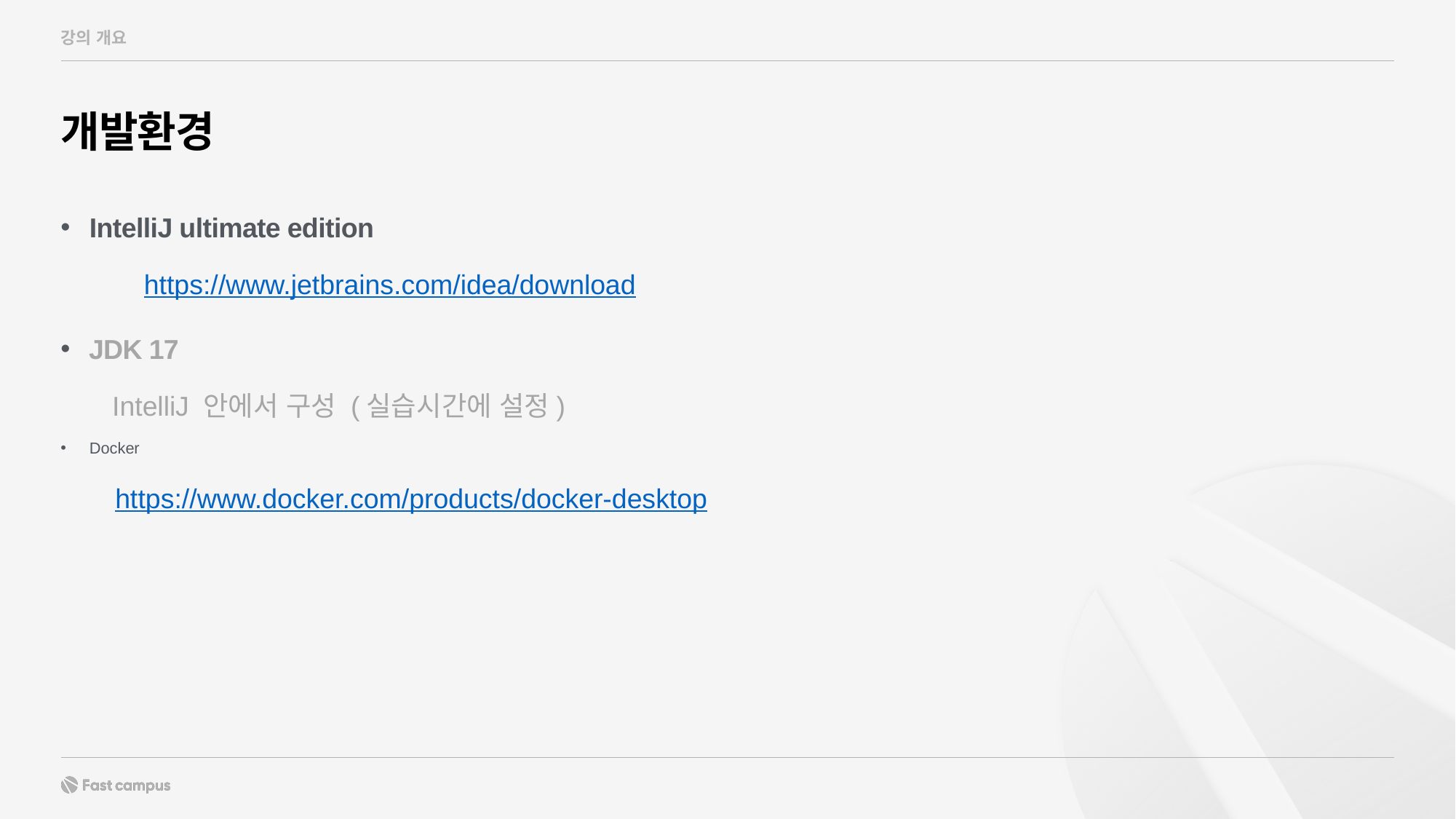

강의 개요
개발환경
IntelliJ ultimate edition
https://www.jetbrains.com/idea/download
JDK 17
IntelliJ 안에서 구성 (실습시간에 설정)
Docker
https://www.docker.com/products/docker-desktop